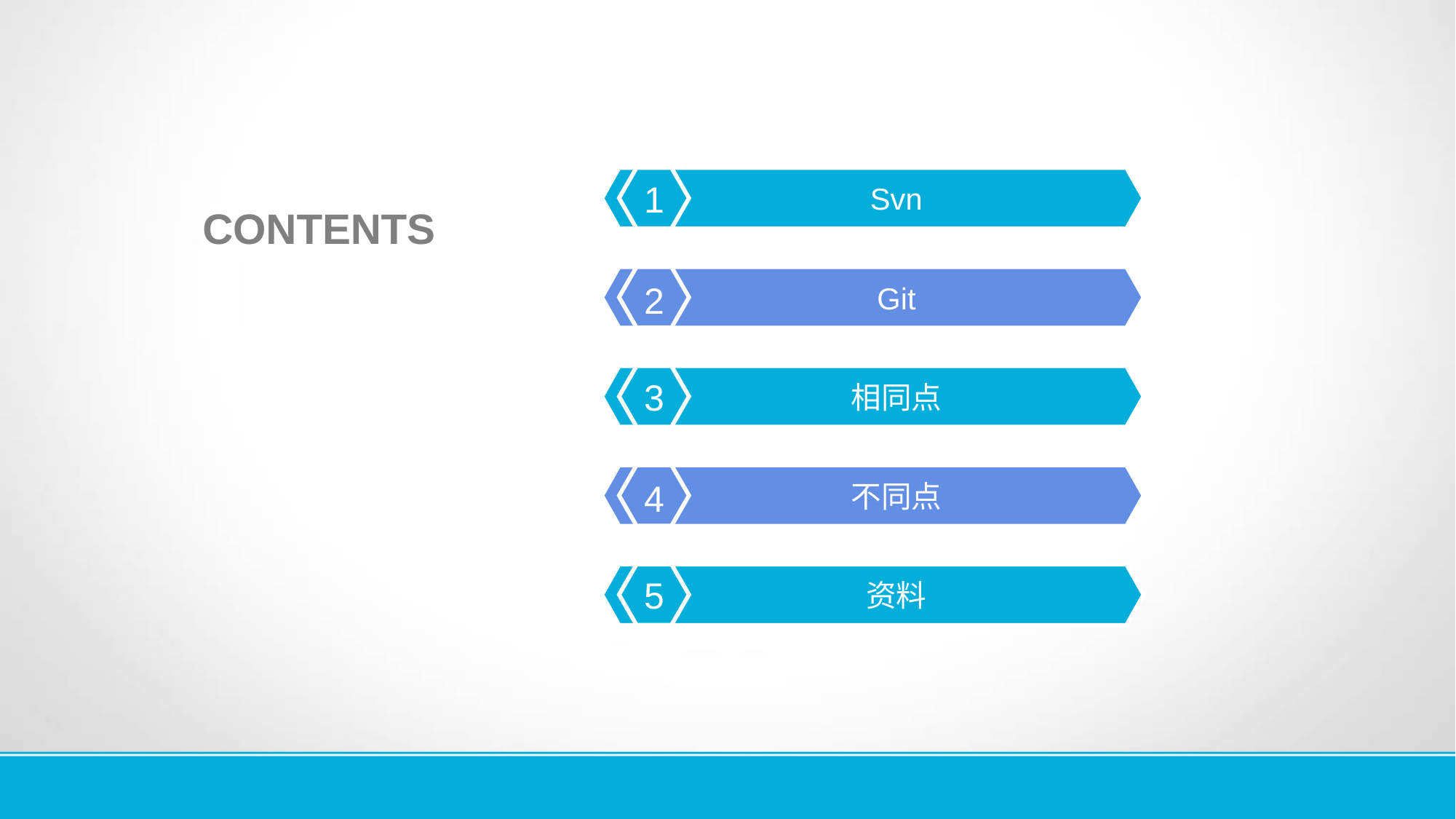

1
Svn
CONTENTS
2
Git
3
相同点
不同点
4
5
资料